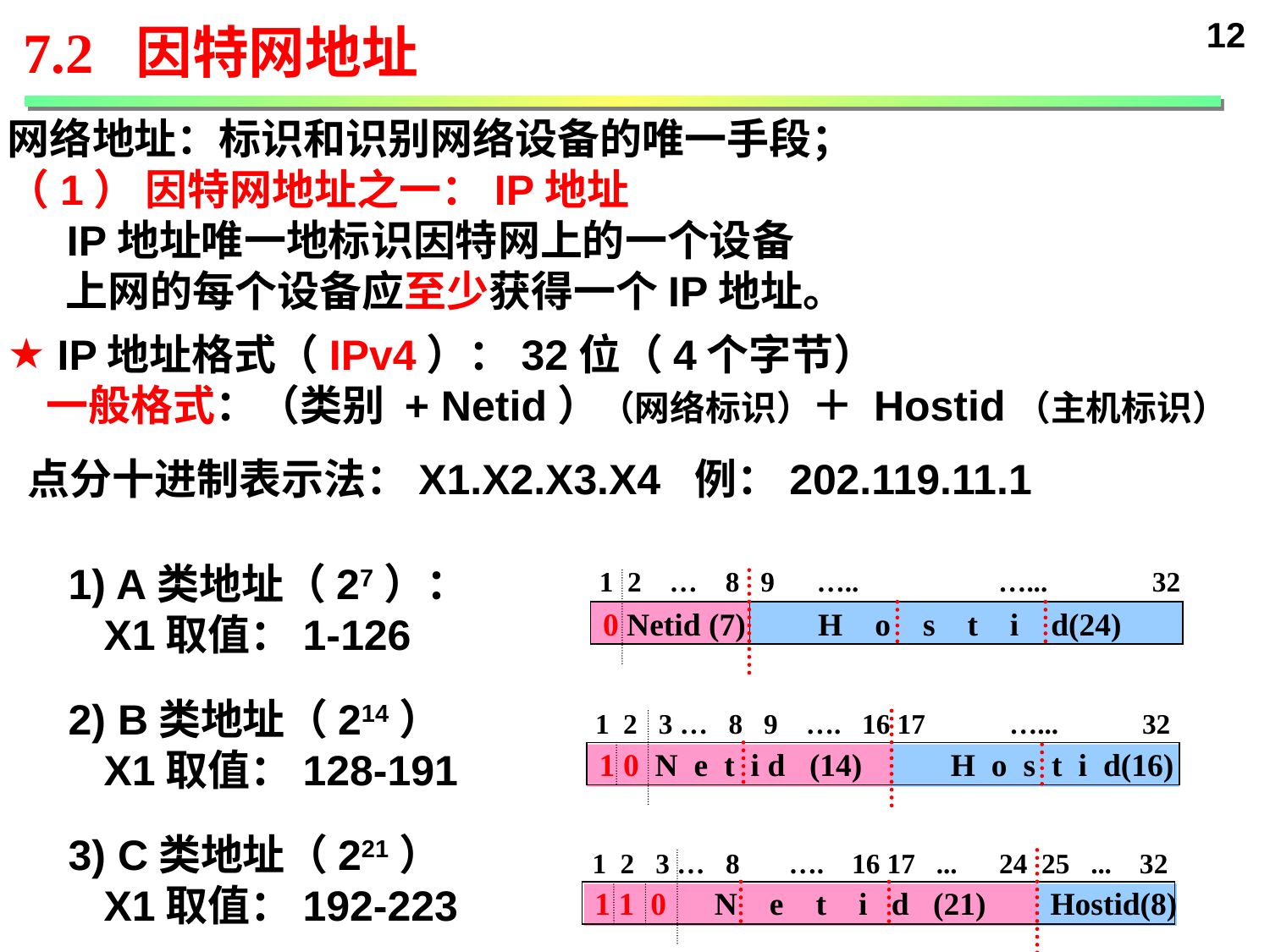

12
7.2  因特网地址

网络地址：标识和识别网络设备的唯一手段；
（1） 因特网地址之一：IP地址
     IP地址唯一地标识因特网上的一个设备
     上网的每个设备应至少获得一个IP地址。
 IP地址格式（IPv4）：32位（4个字节）
   一般格式：（类别 + Netid）（网络标识）＋ Hostid（主机标识）
点分十进制表示法：X1.X2.X3.X4  例：202.119.11.1
1) A类地址（27）：
   X1取值：1-126

2) B类地址（214）
   X1取值：128-191

3) C类地址（221）
   X1取值：192-223
 1  2    …    8   9      …..                    …...               32

0 Netid (7)         H    o    s    t    i    d(24)

 1  2   3 …   8   9    ….   16 17            …...            32

1 0  N  e  t  i d   (14)           H  o  s  t  i  d(16)

 1  2   3 …   8       ….    16 17   ...      24  25   ...    32

1 1  0      N    e    t    i   d   (21)        Hostid(8)